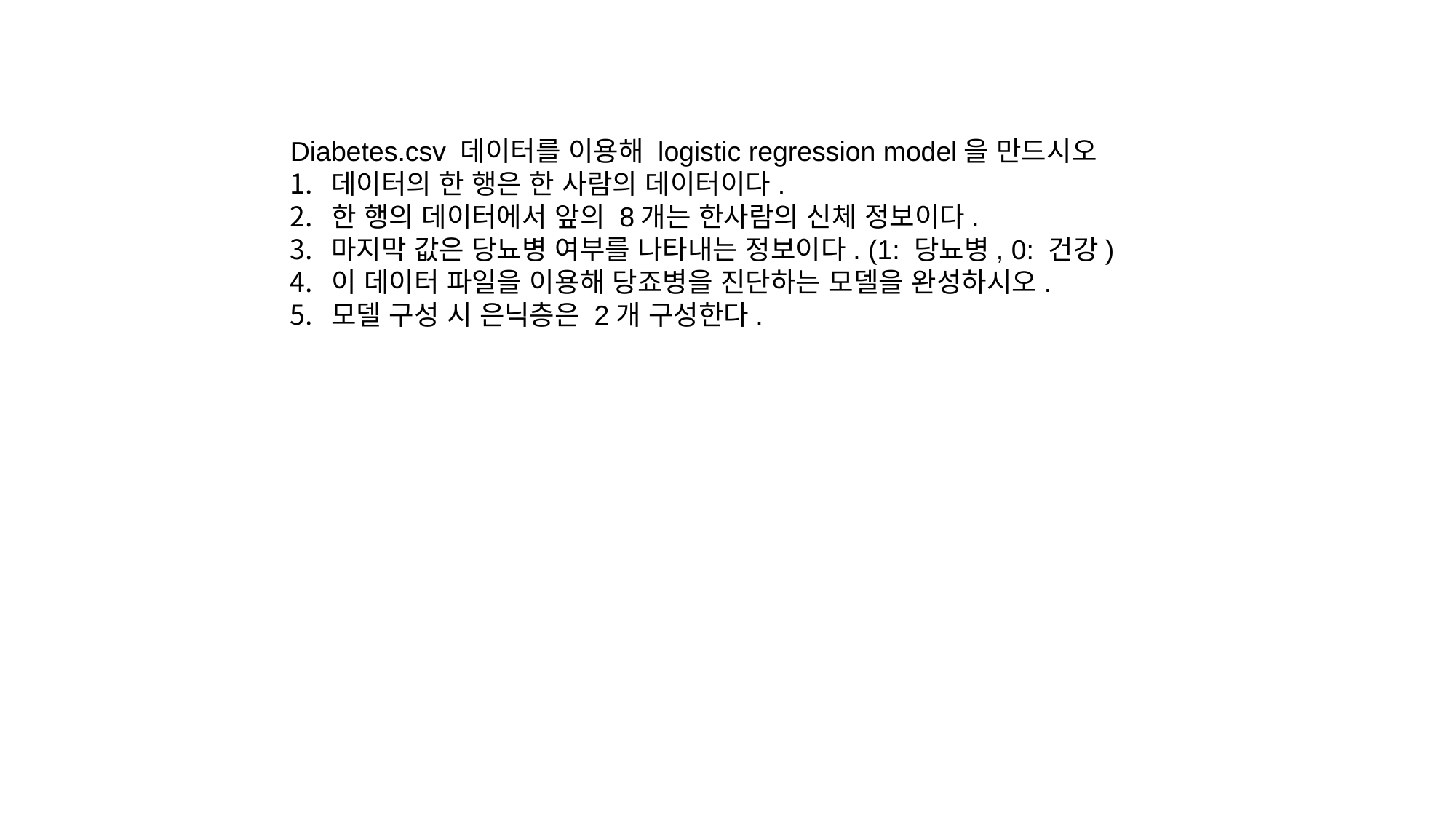

Diabetes.csv 데이터를 이용해 logistic regression model을 만드시오
데이터의 한 행은 한 사람의 데이터이다.
한 행의 데이터에서 앞의 8개는 한사람의 신체 정보이다.
마지막 값은 당뇨병 여부를 나타내는 정보이다. (1: 당뇨병, 0: 건강)
이 데이터 파일을 이용해 당죠병을 진단하는 모델을 완성하시오.
모델 구성 시 은닉층은 2개 구성한다.